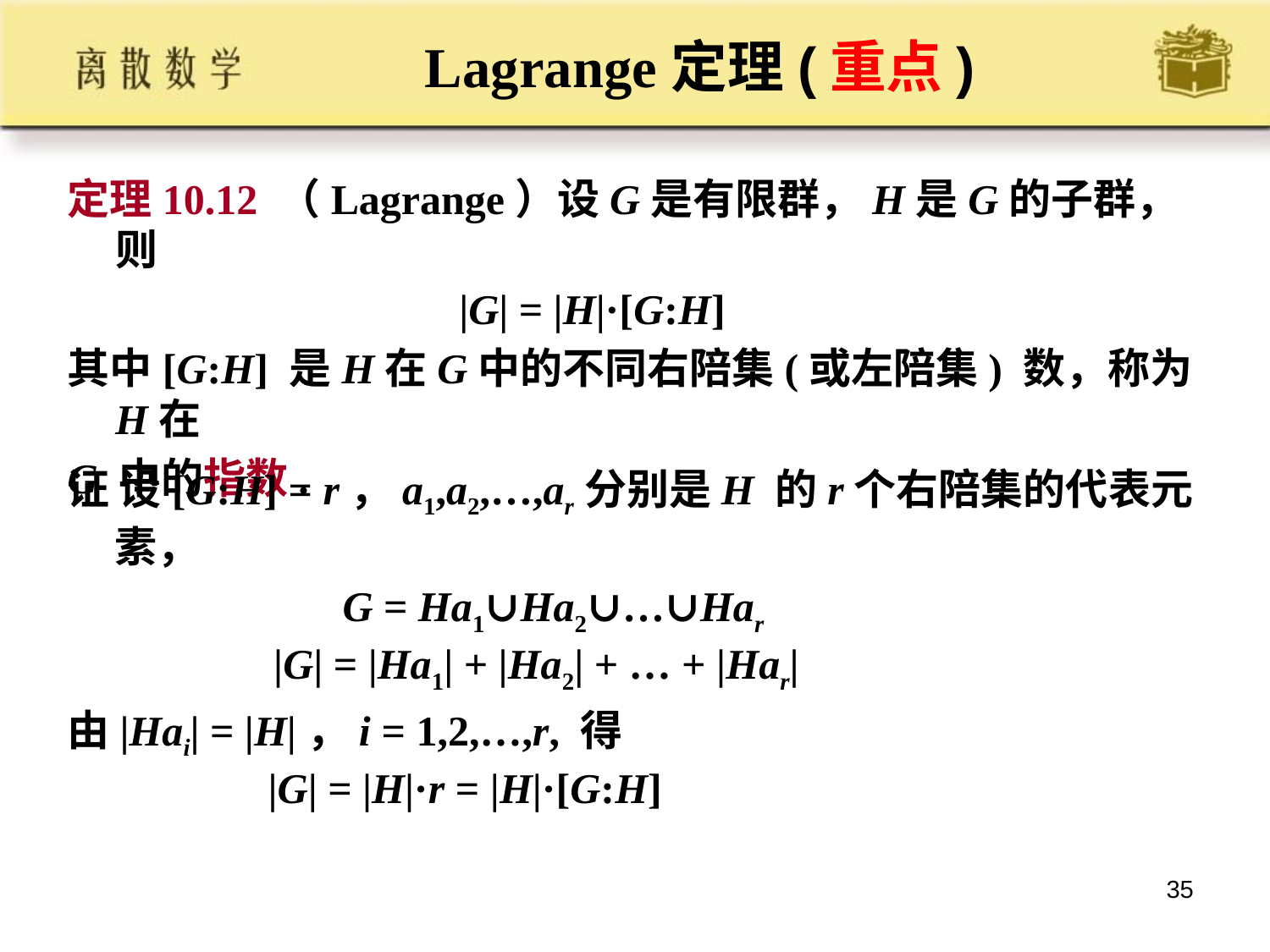

# Lagrange定理(重点)
定理10.12 （Lagrange）设G是有限群，H是G的子群，则
                                     |G| = |H|·[G:H]
其中[G:H] 是H在G中的不同右陪集(或左陪集) 数，称为H在
G 中的指数.
证 设[G:H] = r，a1,a2,…,ar分别是H 的r个右陪集的代表元素，
                          G = Ha1∪Ha2∪…∪Har
               |G| = |Ha1| + |Ha2| + … + |Har|
由|Hai| = |H|，i = 1,2,…,r, 得
               |G| = |H|·r = |H|·[G:H]
35